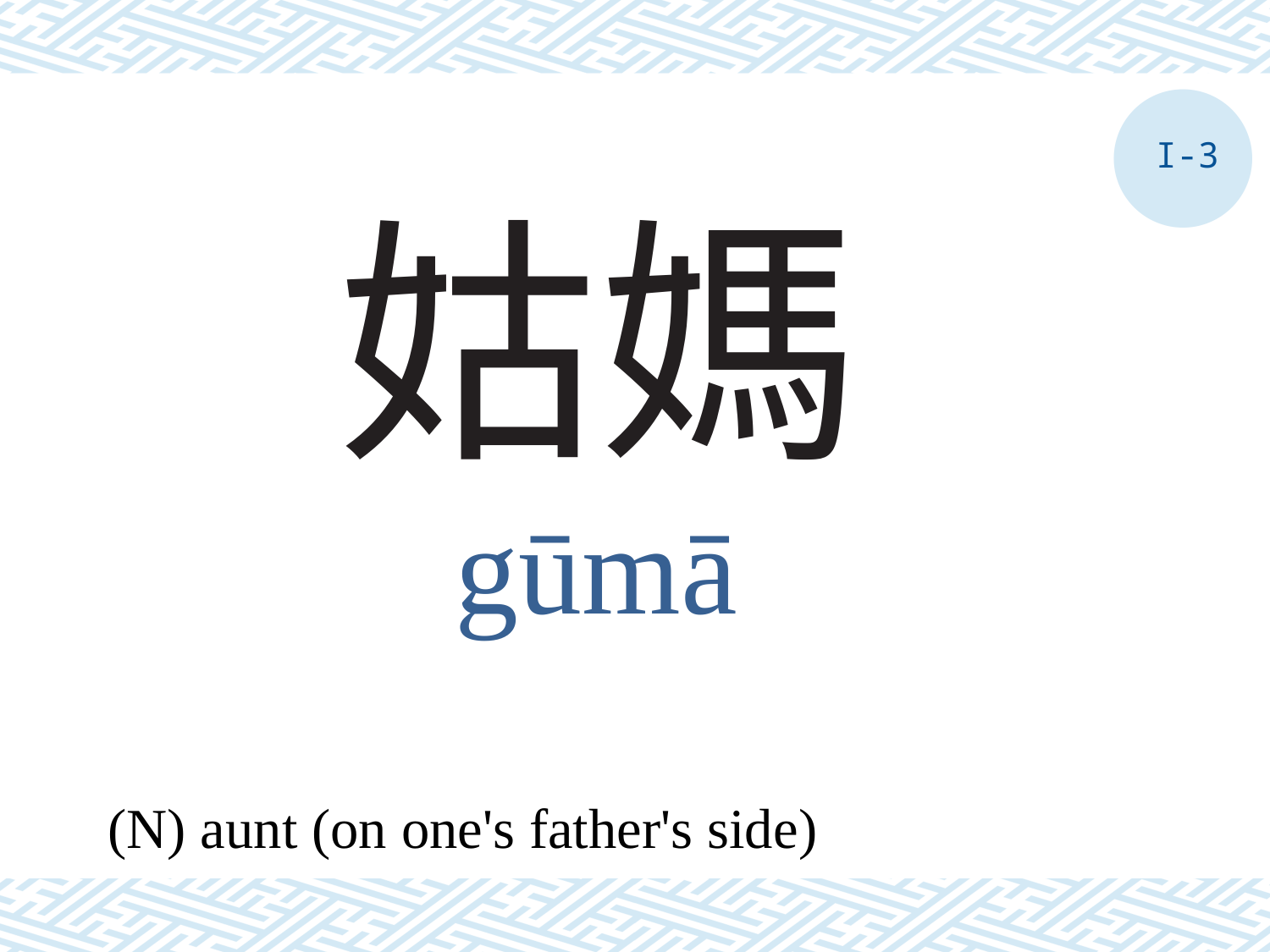

I-3

# 姑媽
gūmā
(N) aunt (on one's father's side)